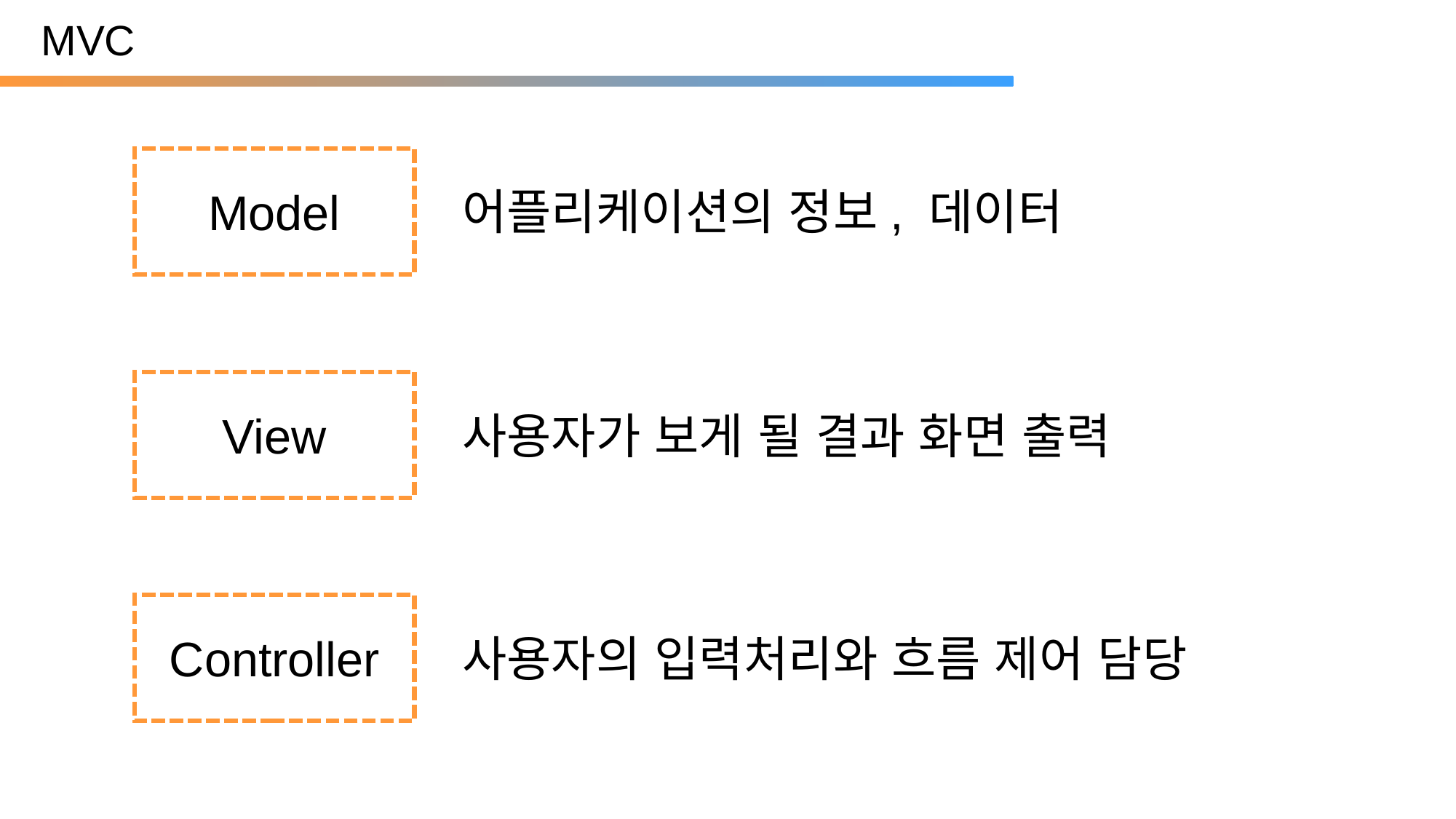

MVC

어플리케이션의 정보, 데이터
Model

View
사용자가 보게 될 결과 화면 출력

Controller
사용자의 입력처리와 흐름 제어 담당